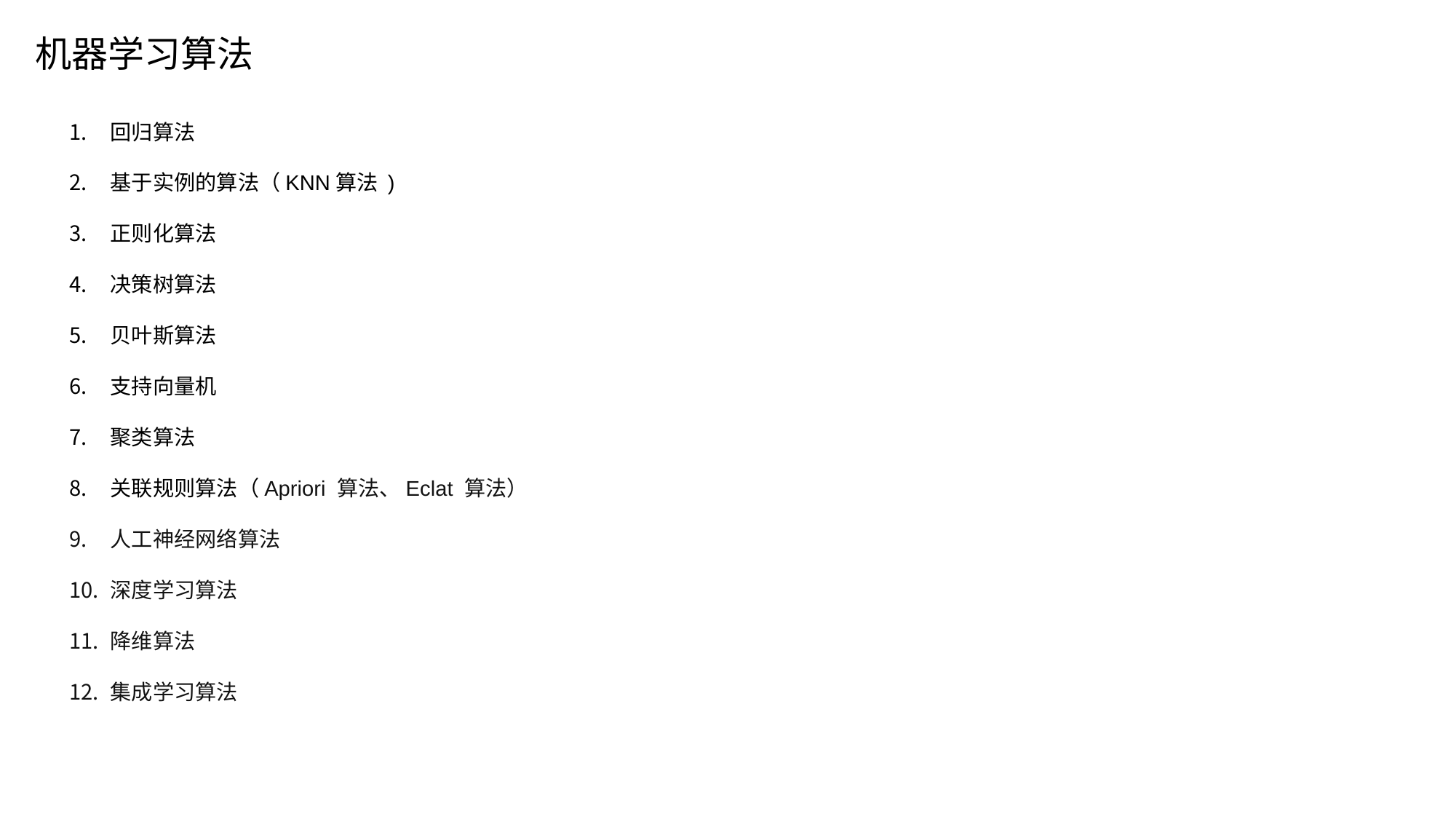

机器学习算法
回归算法

基于实例的算法（KNN算法 )

正则化算法

决策树算法

贝叶斯算法

支持向量机

聚类算法

关联规则算法（Apriori 算法、Eclat 算法）

人工神经网络算法

深度学习算法

降维算法

集成学习算法